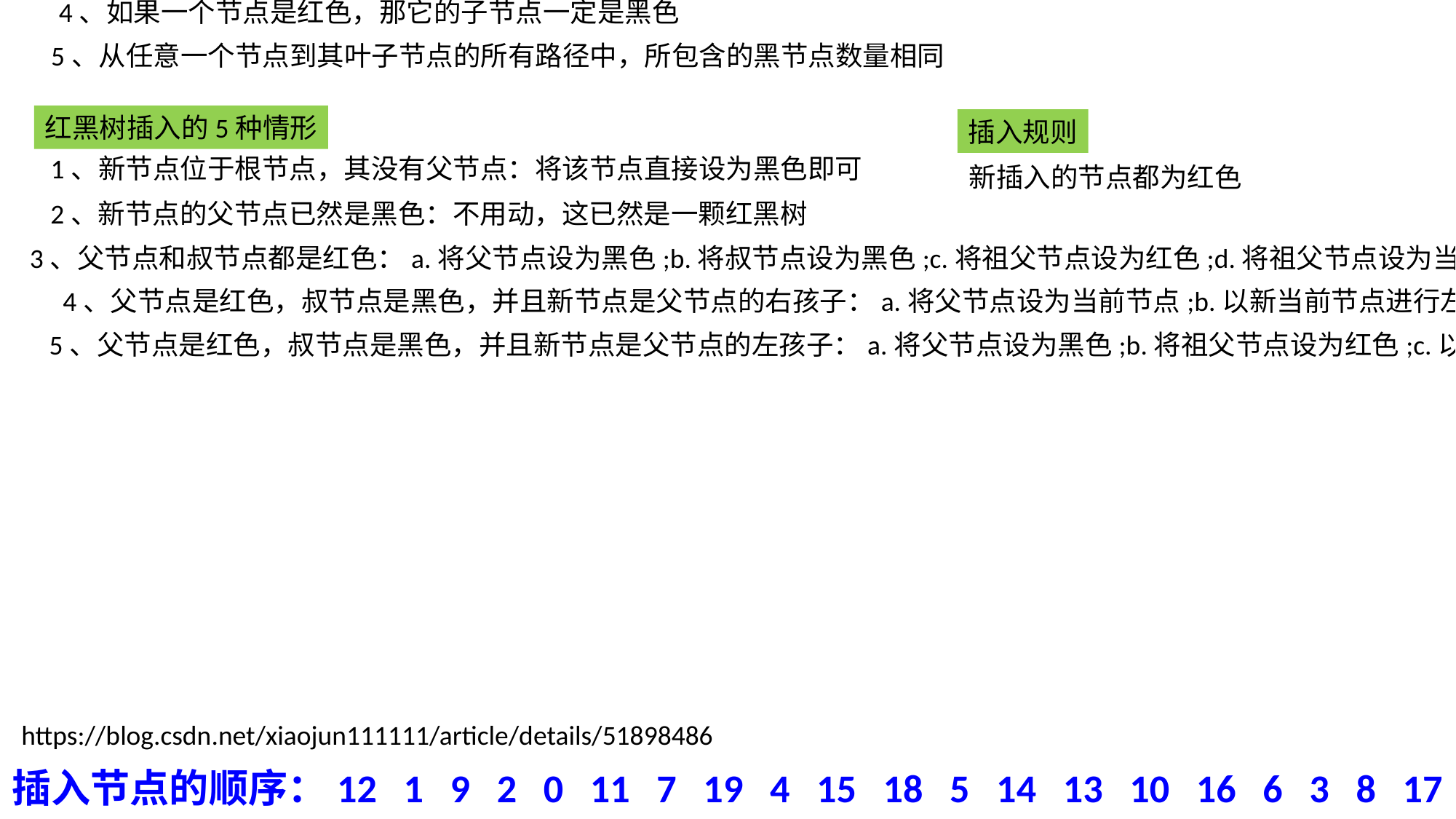

红黑树特性
1、每个节点要么是黑色，要么是红色
2、根节点是黑色的
3、每个叶子节点是黑色的（叶子节点是空节点）
4、如果一个节点是红色，那它的子节点一定是黑色
5、从任意一个节点到其叶子节点的所有路径中，所包含的黑节点数量相同
红黑树插入的5种情形
插入规则
1、新节点位于根节点，其没有父节点：将该节点直接设为黑色即可
新插入的节点都为红色
2、新节点的父节点已然是黑色：不用动，这已然是一颗红黑树
3、父节点和叔节点都是红色：a.将父节点设为黑色;b.将叔节点设为黑色;c.将祖父节点设为红色;d.将祖父节点设为当前节点，并继续对新当前节点进行操作
4、父节点是红色，叔节点是黑色，并且新节点是父节点的右孩子：a.将父节点设为当前节点;b.以新当前节点进行左旋
5、父节点是红色，叔节点是黑色，并且新节点是父节点的左孩子：a.将父节点设为黑色;b.将祖父节点设为红色;c.以祖父节点为支点进行右旋;d.此时当前节点仍为新节点
https://blog.csdn.net/xiaojun111111/article/details/51898486
插入节点的顺序：12   1   9   2   0   11   7   19   4   15   18   5   14   13   10   16   6   3   8   17